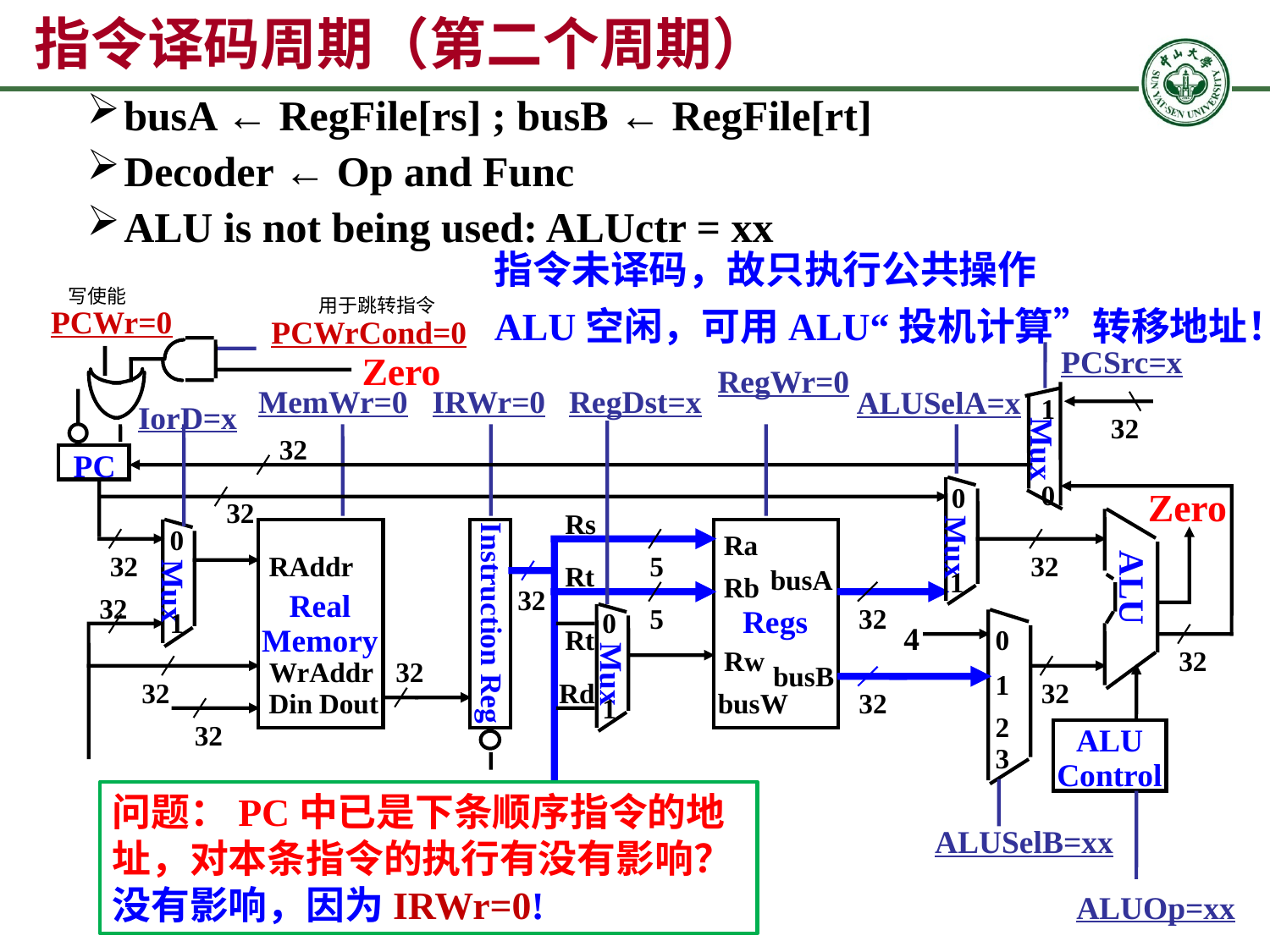

# 指令译码周期（第二个周期）
busA ← RegFile[rs] ; busB ← RegFile[rt]
Decoder ← Op and Func
ALU is not being used: ALUctr = xx
指令未译码，故只执行公共操作
ALU空闲，可用ALU“投机计算”转移地址！
写使能
用于跳转指令
PCWr=0
PCWrCond=0
PCSrc=x

Zero

RegWr=0

MemWr=0
IRWr=0
RegDst=x
ALUSelA=x

1

IorD=x

32

Mux

32
PC

0
0

Mux
1

Zero

32

Rs

ALU

0

Mux
1

Ra

32
RAddr
5
32

Rt
busA

Rb

32

Real
Memory
32

5
32
Regs
0

Mux
1

Instruction Reg

4

Rt
0

Rw
32
WrAddr
32
busB

1

32
Rd
32

Din
Dout
busW
32

2

32
ALU
Control

3

Op

问题：PC中已是下条顺序指令的地址，对本条指令的执行有没有影响？
没有影响，因为IRWr=0!

Imm

ALUSelB=xx
6
Func

6
16
ALUOp=xx